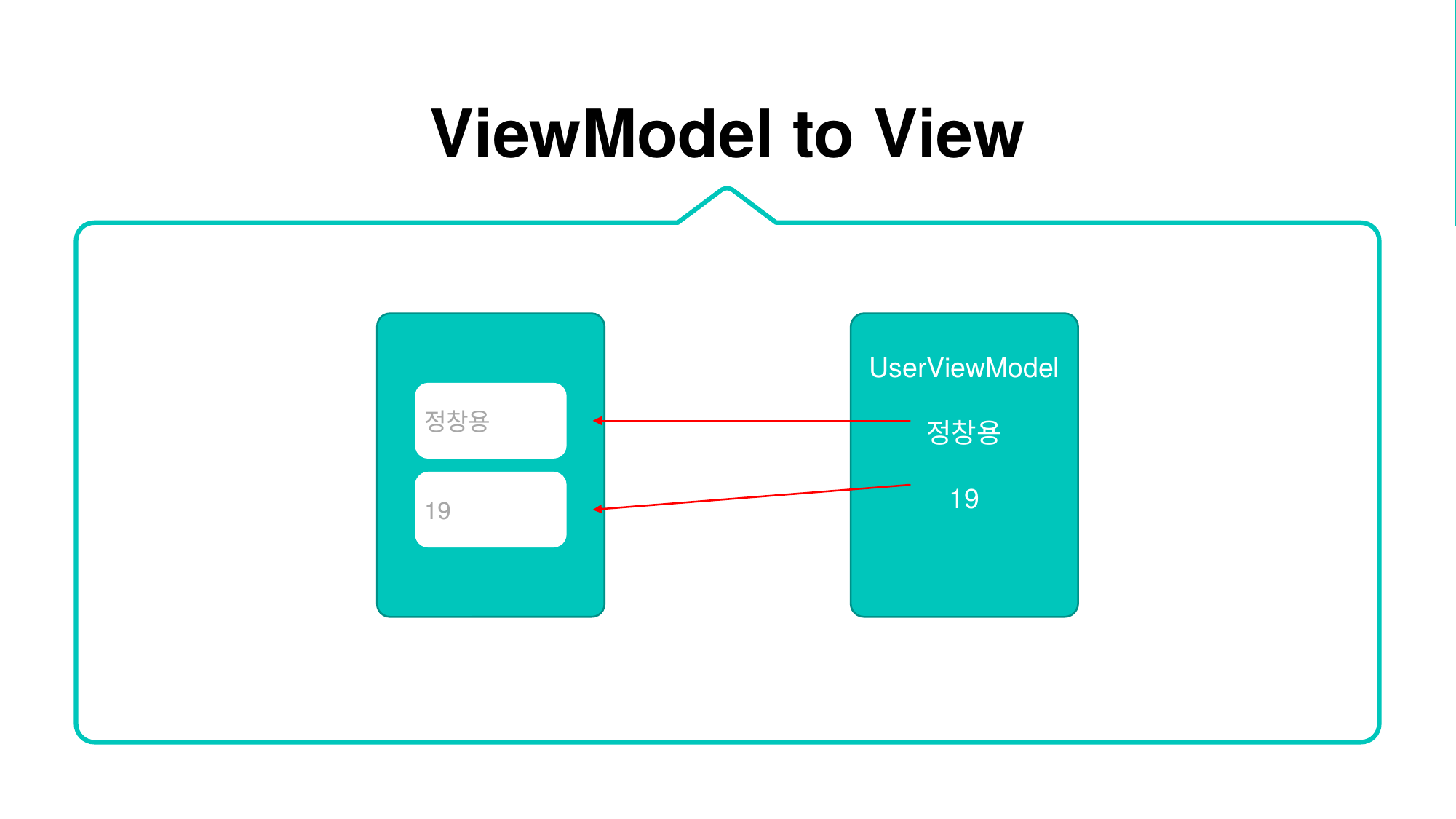

ViewModel to View

UserViewModel

정창용

19

정창용

19